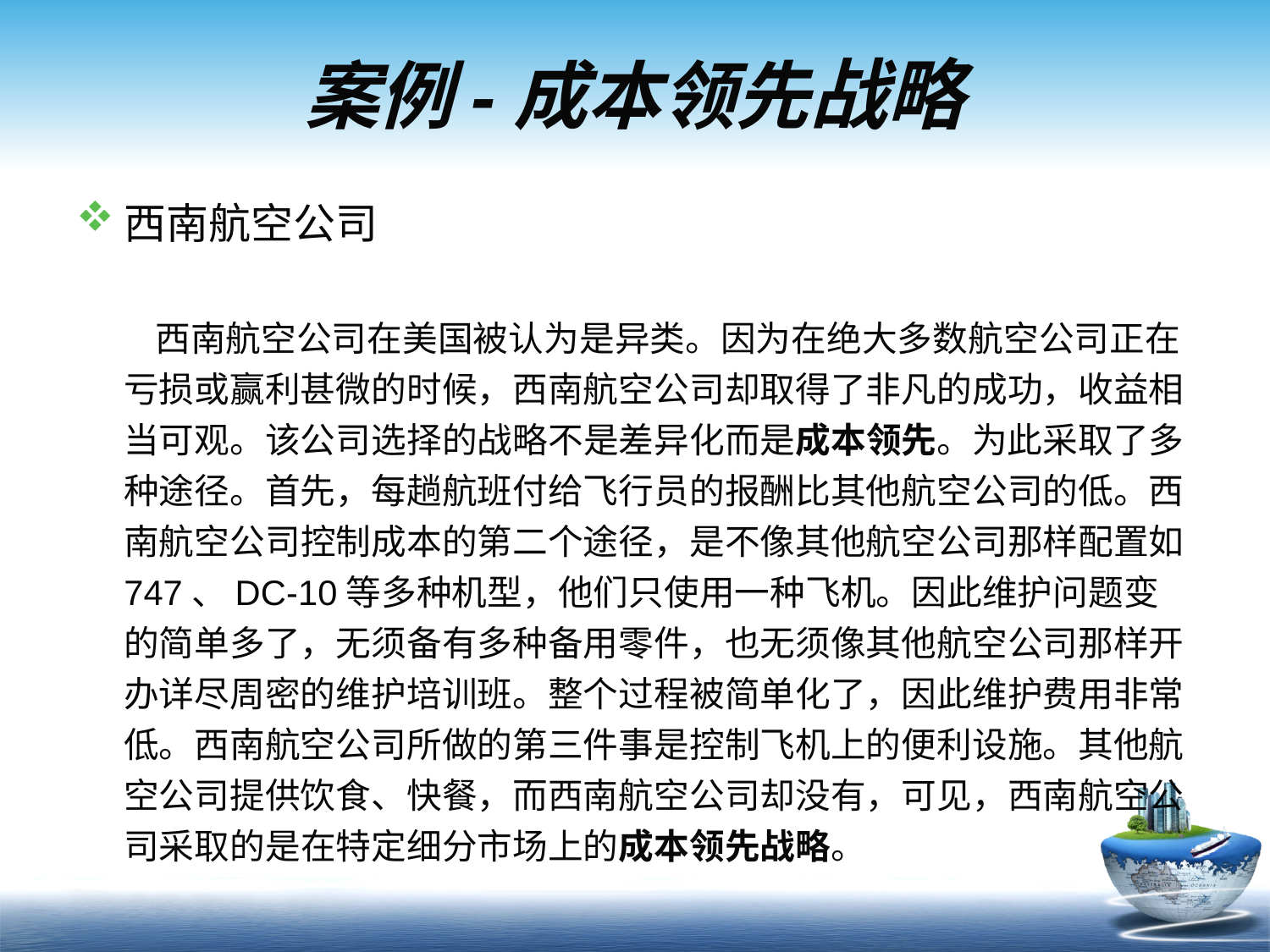

# 案例-成本领先战略
西南航空公司
      
    西南航空公司在美国被认为是异类。因为在绝大多数航空公司正在亏损或赢利甚微的时候，西南航空公司却取得了非凡的成功，收益相当可观。该公司选择的战略不是差异化而是成本领先。为此采取了多种途径。首先，每趟航班付给飞行员的报酬比其他航空公司的低。西南航空公司控制成本的第二个途径，是不像其他航空公司那样配置如747、DC-10等多种机型，他们只使用一种飞机。因此维护问题变的简单多了，无须备有多种备用零件，也无须像其他航空公司那样开办详尽周密的维护培训班。整个过程被简单化了，因此维护费用非常低。西南航空公司所做的第三件事是控制飞机上的便利设施。其他航空公司提供饮食、快餐，而西南航空公司却没有，可见，西南航空公司采取的是在特定细分市场上的成本领先战略。